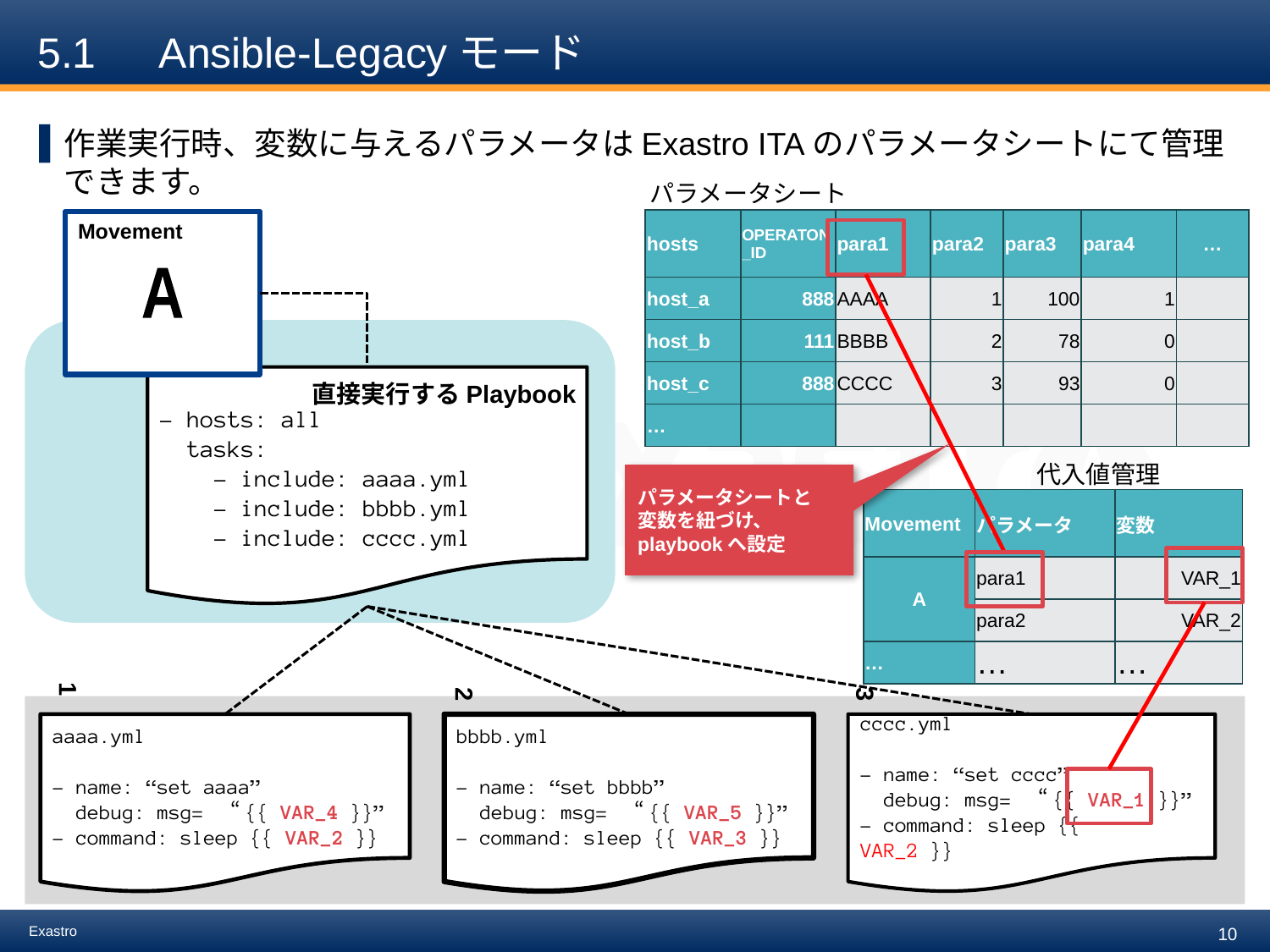

# 5.1　Ansible-Legacyモード
作業実行時、変数に与えるパラメータはExastro ITAのパラメータシートにて管理できます。
パラメータシート
| hosts | OPERATON\_ID | para1 | para2 | para3 | para4 | … |
| --- | --- | --- | --- | --- | --- | --- |
| host\_a | 888 | AAAA | 1 | 100 | 1 |  |
| host\_b | 111 | BBBB | 2 | 78 | 0 |  |
| host\_c | 888 | CCCC | 3 | 93 | 0 |  |
| … |  |  |  |  |  |  |
Movement
A

- hosts: all
  tasks:
    - include: aaaa.yml
    - include: bbbb.yml
    - include: cccc.yml
直接実行するPlaybook
代入値管理
パラメータシートと
変数を紐づけ、
playbookへ設定
| Movement | パラメータ | 変数 |
| --- | --- | --- |
| A | para1 | VAR\_1 |
|  | para2 | VAR\_2 |
| … | … | … |

1
2
3

aaaa.yml

- name: “set aaaa”
  debug: msg=　“{{ VAR_4 }}”
- command: sleep {{ VAR_2 }}
bbbb.yml

- name: “set bbbb”
  debug: msg=　“{{ VAR_5 }}”
- command: sleep {{ VAR_3 }}
cccc.yml

- name: “set cccc”
  debug: msg=　“{{ VAR_1 }}”
- command: sleep {{　VAR_2 }}